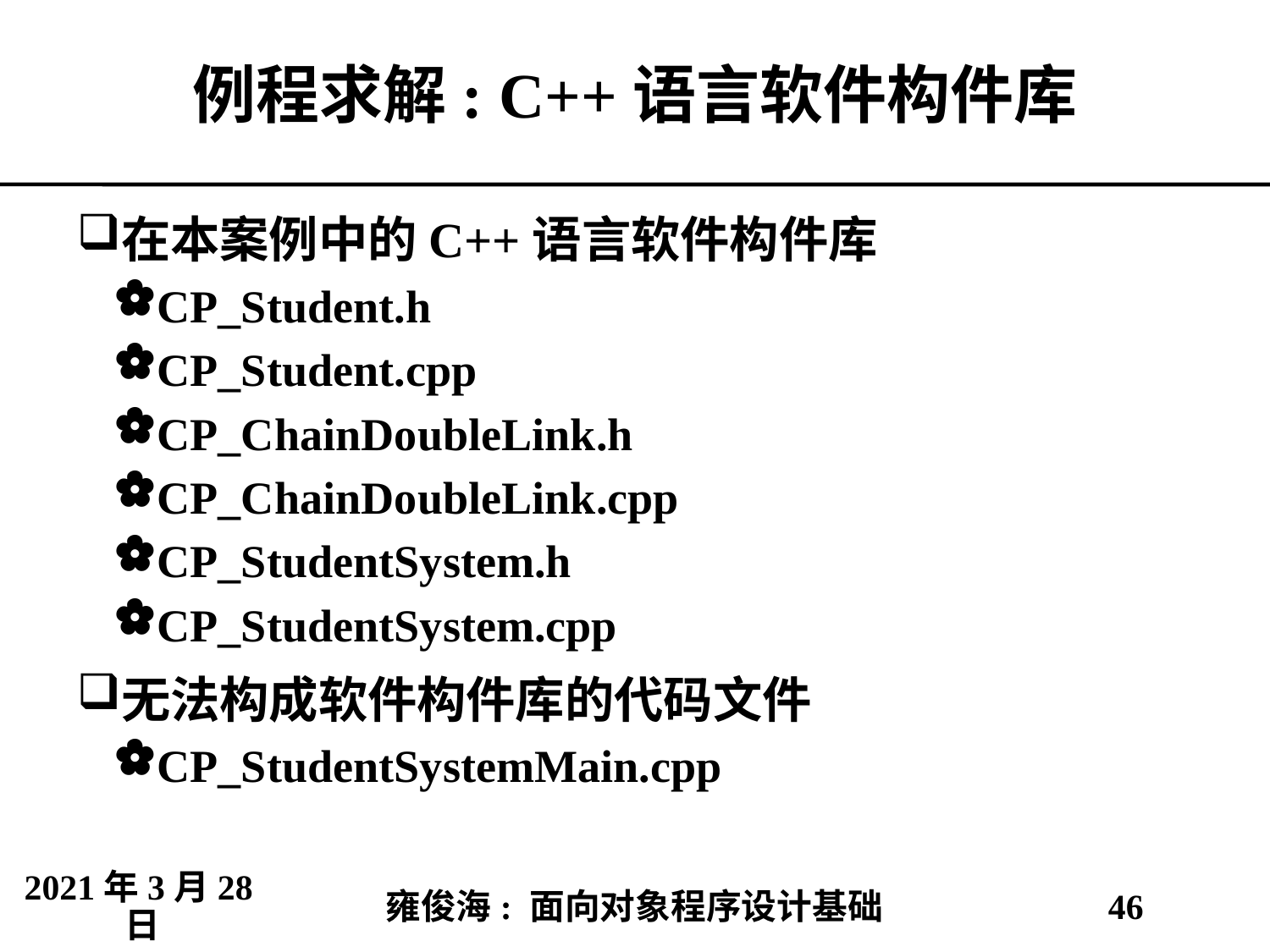

# 例程求解: C++语言软件构件库

在本案例中的C++语言软件构件库
CP_Student.h
CP_Student.cpp
CP_ChainDoubleLink.h
CP_ChainDoubleLink.cpp
CP_StudentSystem.h
CP_StudentSystem.cpp
无法构成软件构件库的代码文件
CP_StudentSystemMain.cpp
2021年3月28日
雍俊海: 面向对象程序设计基础
46